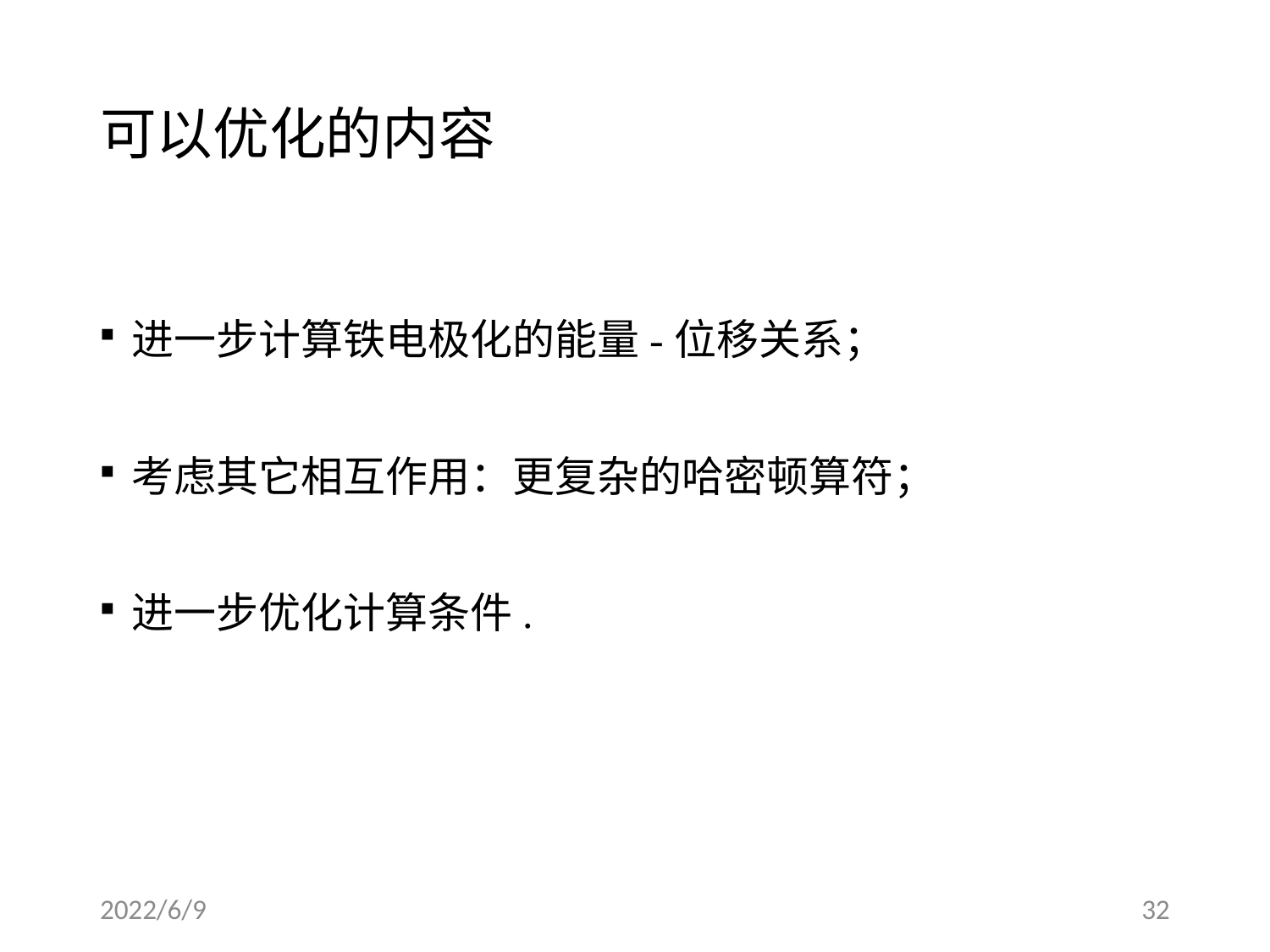

# 可以优化的内容
进一步计算铁电极化的能量-位移关系；

考虑其它相互作用：更复杂的哈密顿算符；

进一步优化计算条件.

2022/6/9
32